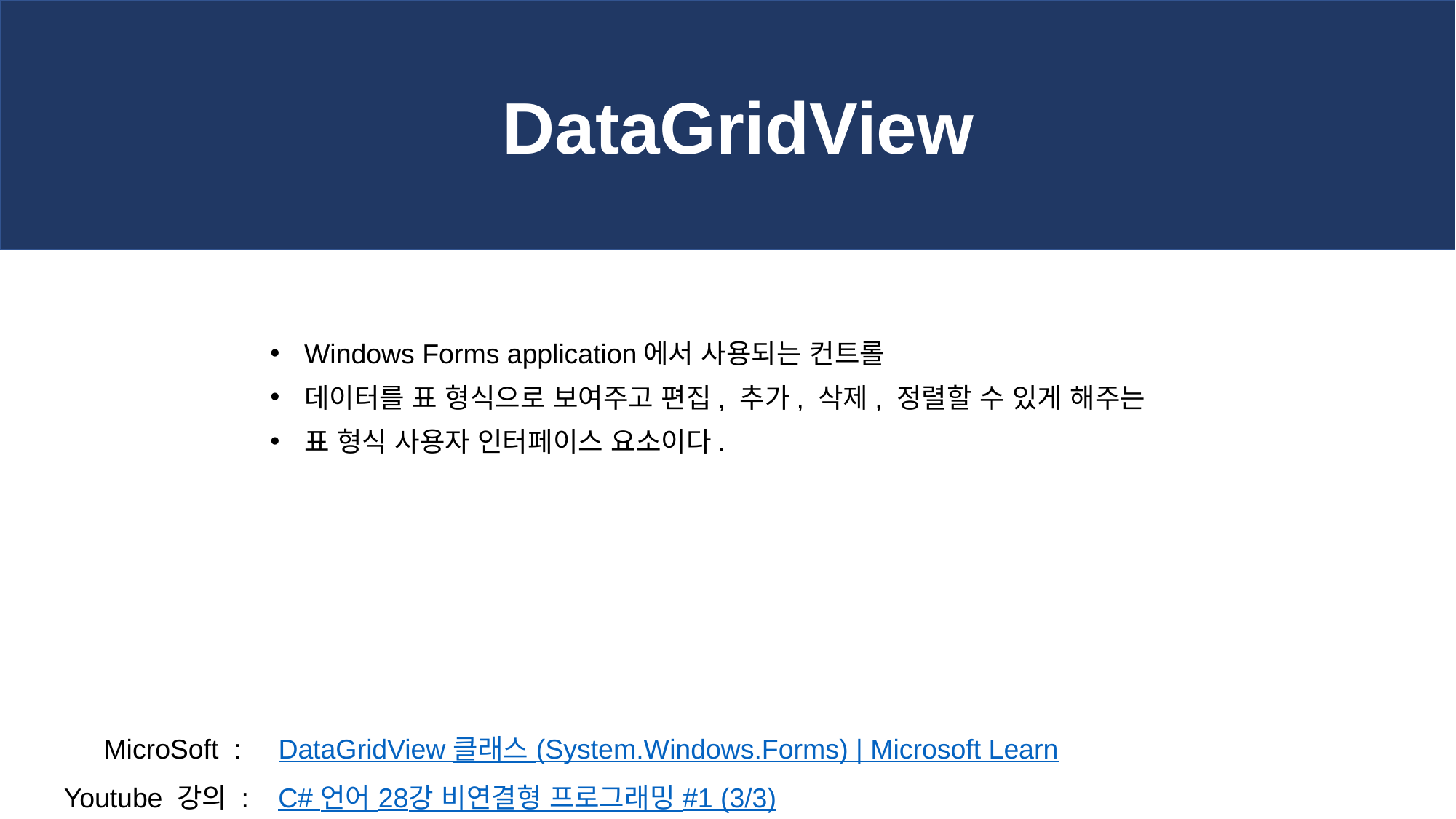

DataGridView
Windows Forms application에서 사용되는 컨트롤
데이터를 표 형식으로 보여주고 편집, 추가, 삭제, 정렬할 수 있게 해주는
표 형식 사용자 인터페이스 요소이다.
MicroSoft  :
DataGridView 클래스 (System.Windows.Forms) | Microsoft Learn
Youtube 강의 :
C# 언어 28강 비연결형 프로그래밍 #1 (3/3)